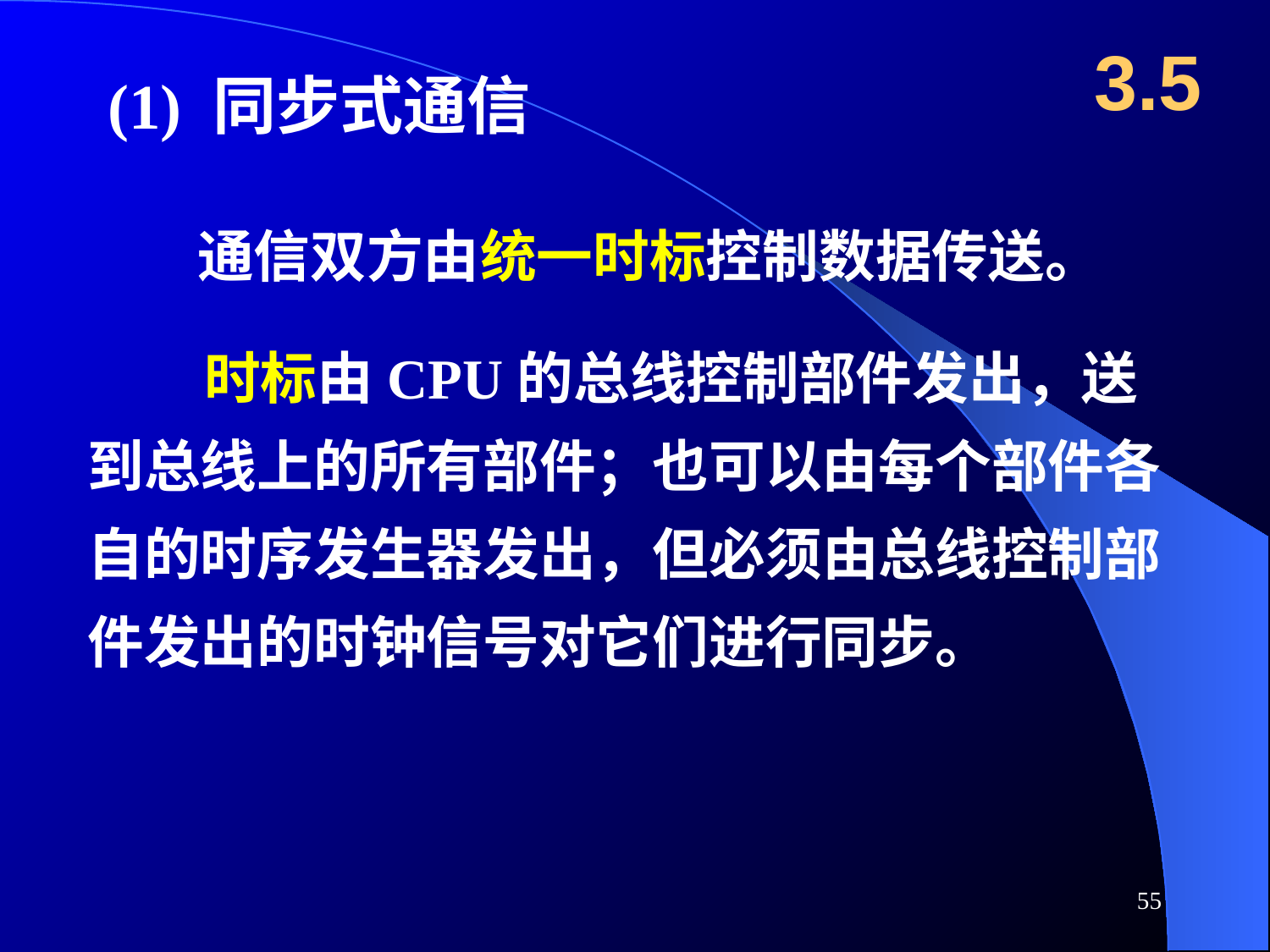

3.5
(1) 同步式通信
通信双方由统一时标控制数据传送。
        时标由CPU的总线控制部件发出，送到总线上的所有部件；也可以由每个部件各自的时序发生器发出，但必须由总线控制部件发出的时钟信号对它们进行同步。
55